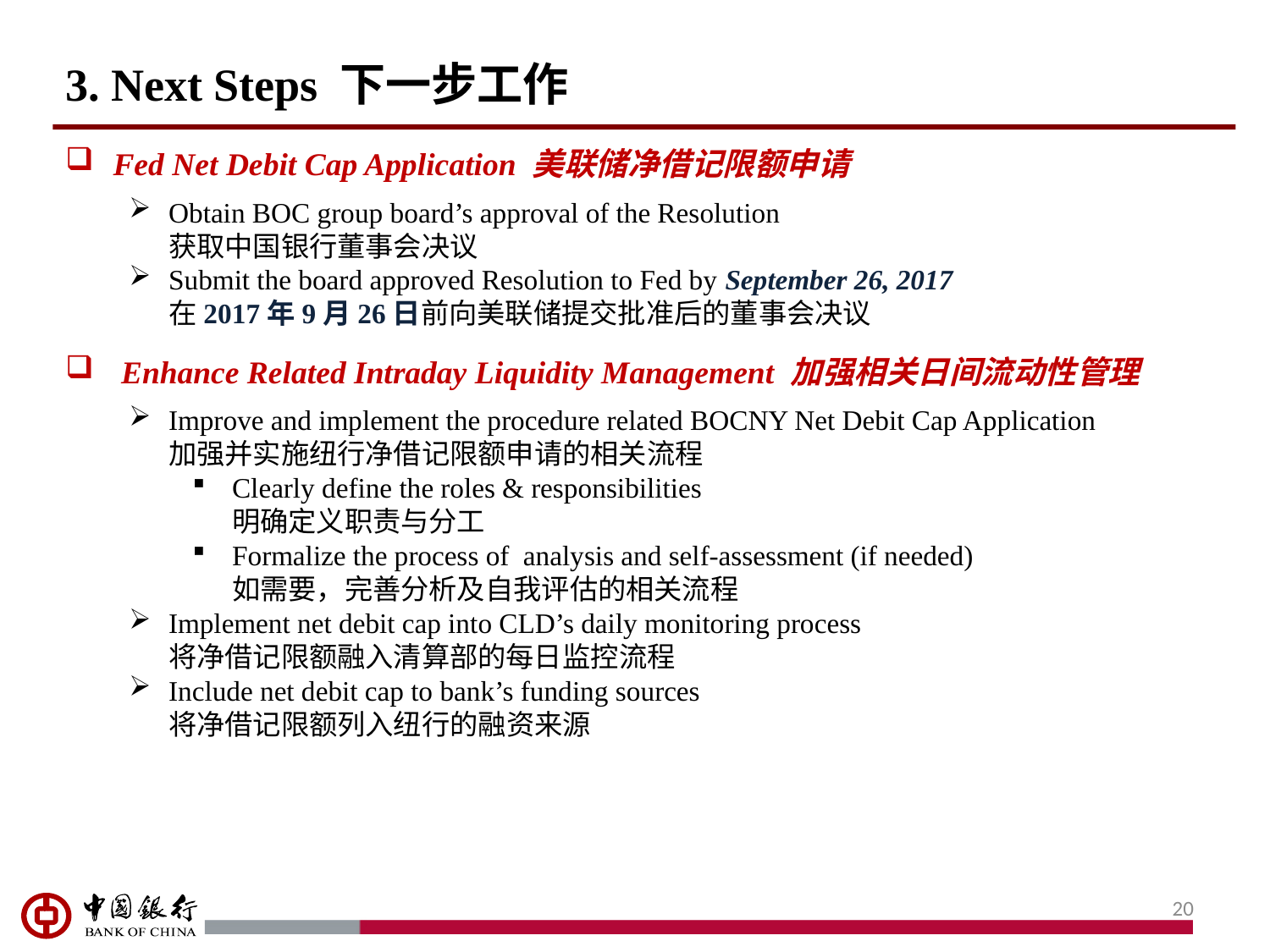

3. Next Steps 下一步工作
Fed Net Debit Cap Application 美联储净借记限额申请

Obtain BOC group board’s approval of the Resolution
获取中国银行董事会决议
Submit the board approved Resolution to Fed by September 26, 2017
在2017年9月26日前向美联储提交批准后的董事会决议

 Enhance Related Intraday Liquidity Management 加强相关日间流动性管理

Improve and implement the procedure related BOCNY Net Debit Cap Application
加强并实施纽行净借记限额申请的相关流程
Clearly define the roles & responsibilities
明确定义职责与分工
Formalize the process of  analysis and self-assessment (if needed)
如需要，完善分析及自我评估的相关流程
Implement net debit cap into CLD’s daily monitoring process
将净借记限额融入清算部的每日监控流程
Include net debit cap to bank’s funding sources
将净借记限额列入纽行的融资来源
20